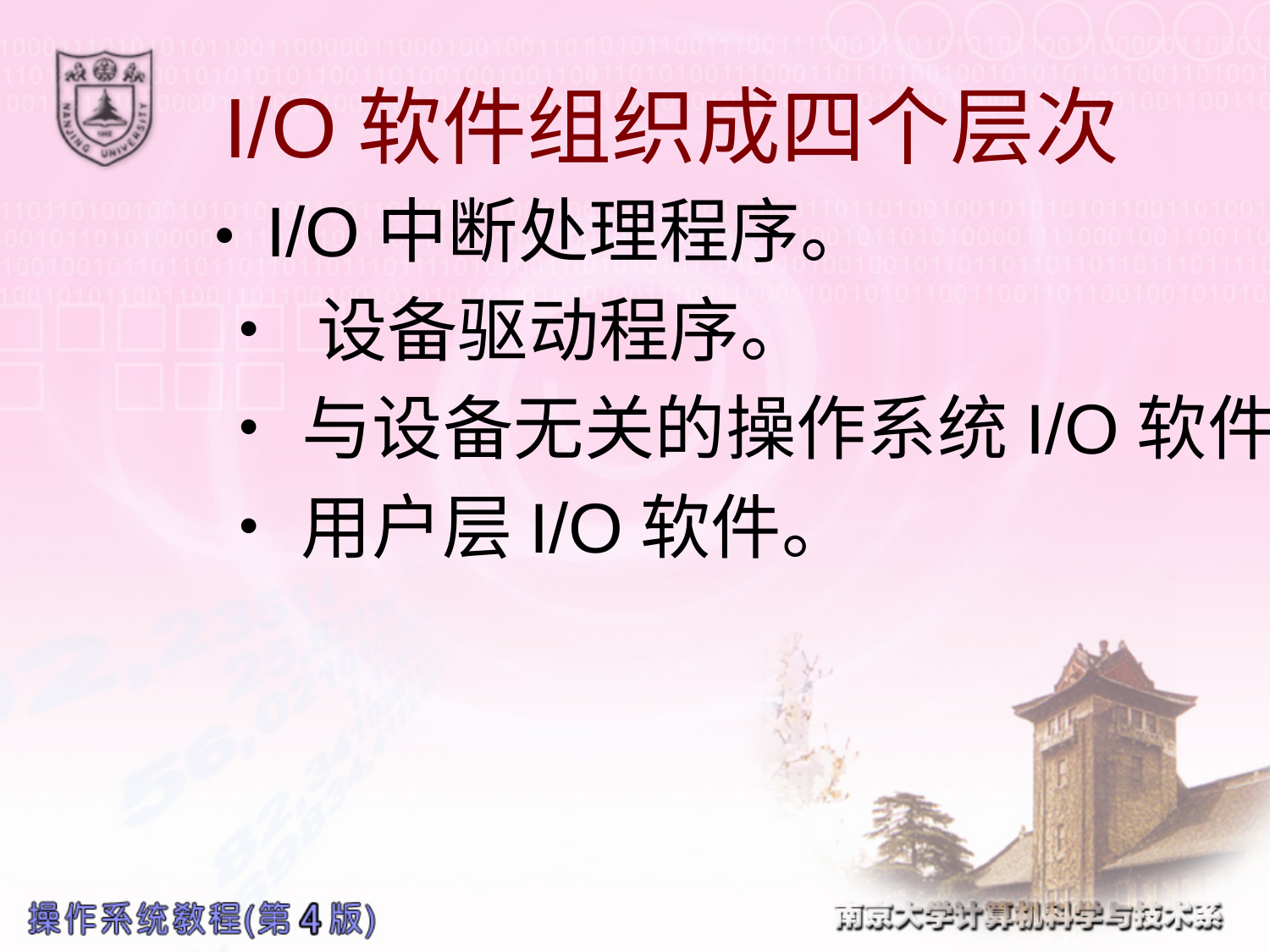

# I/O软件组织成四个层次
•  I/O中断处理程序。
• 设备驱动程序。
•与设备无关的操作系统I/O软件。
•用户层I/O软件。